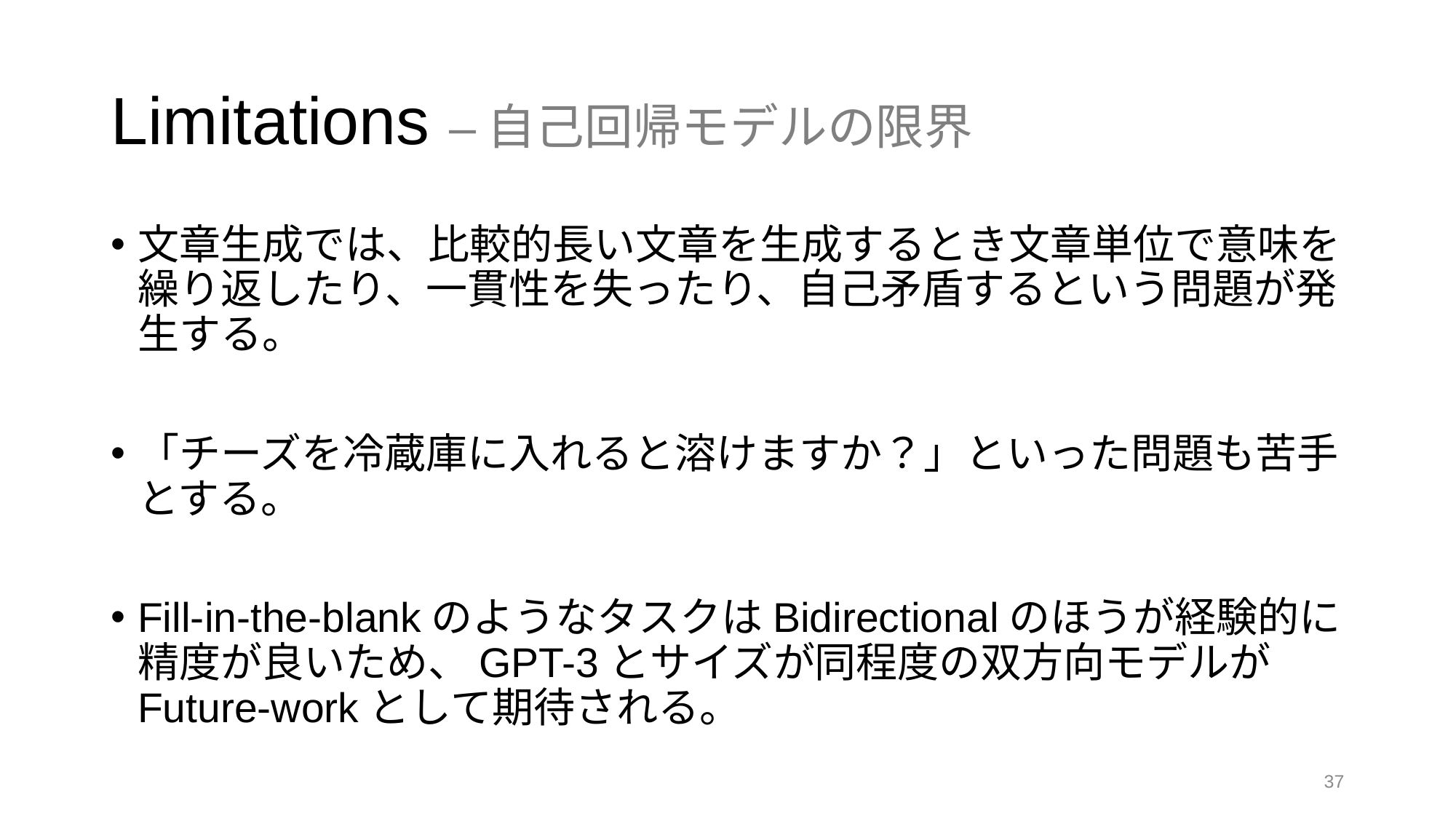

# Limitations –自己回帰モデルの限界
文章生成では、比較的長い文章を生成するとき文章単位で意味を繰り返したり、一貫性を失ったり、自己矛盾するという問題が発生する。

「チーズを冷蔵庫に入れると溶けますか？」といった問題も苦手とする。

Fill-in-the-blankのようなタスクはBidirectionalのほうが経験的に精度が良いため、GPT-3とサイズが同程度の双方向モデルがFuture-workとして期待される。

37